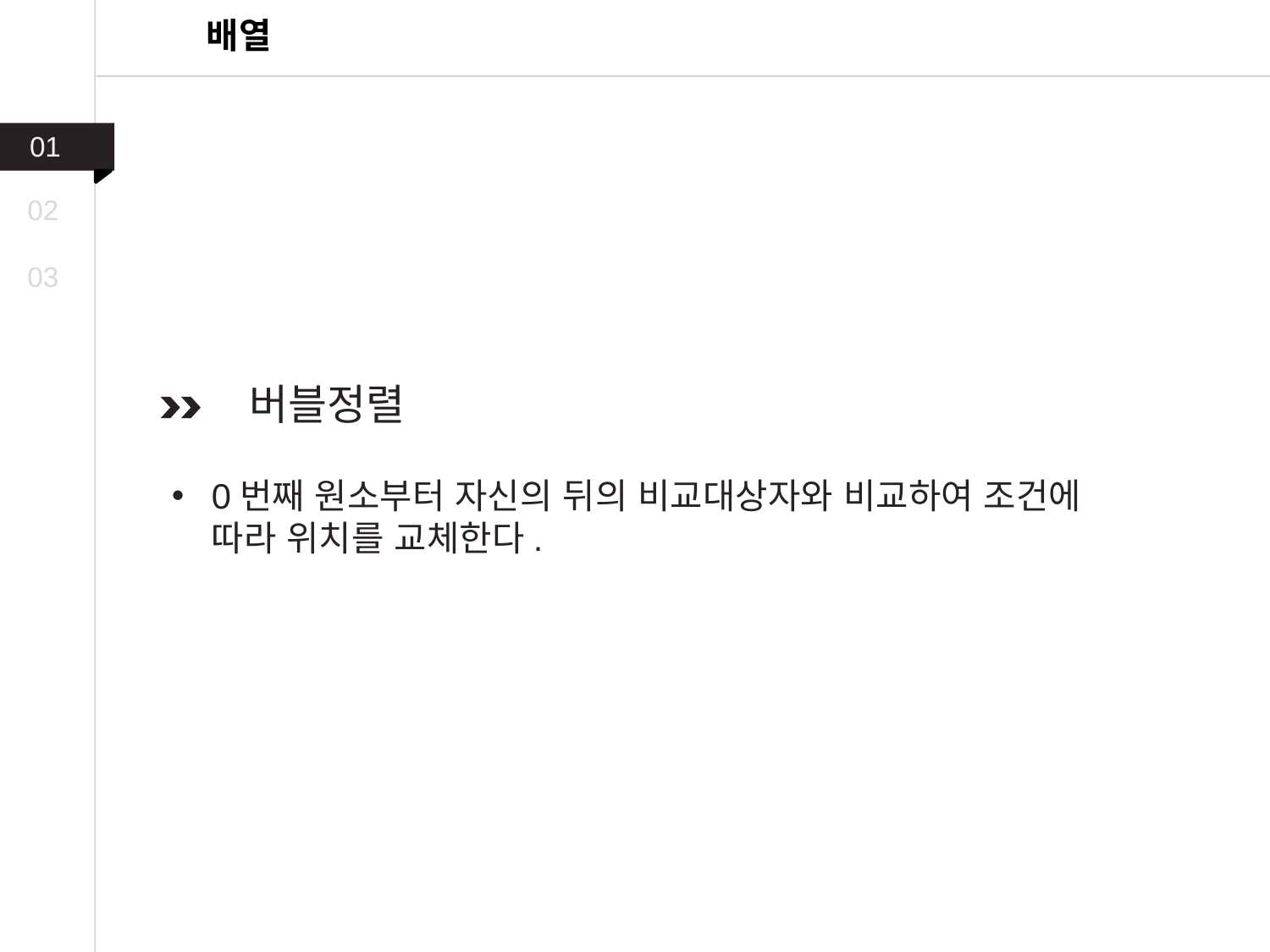

배열
01

02
03
 버블정렬

0번째 원소부터 자신의 뒤의 비교대상자와 비교하여 조건에 따라 위치를 교체한다.